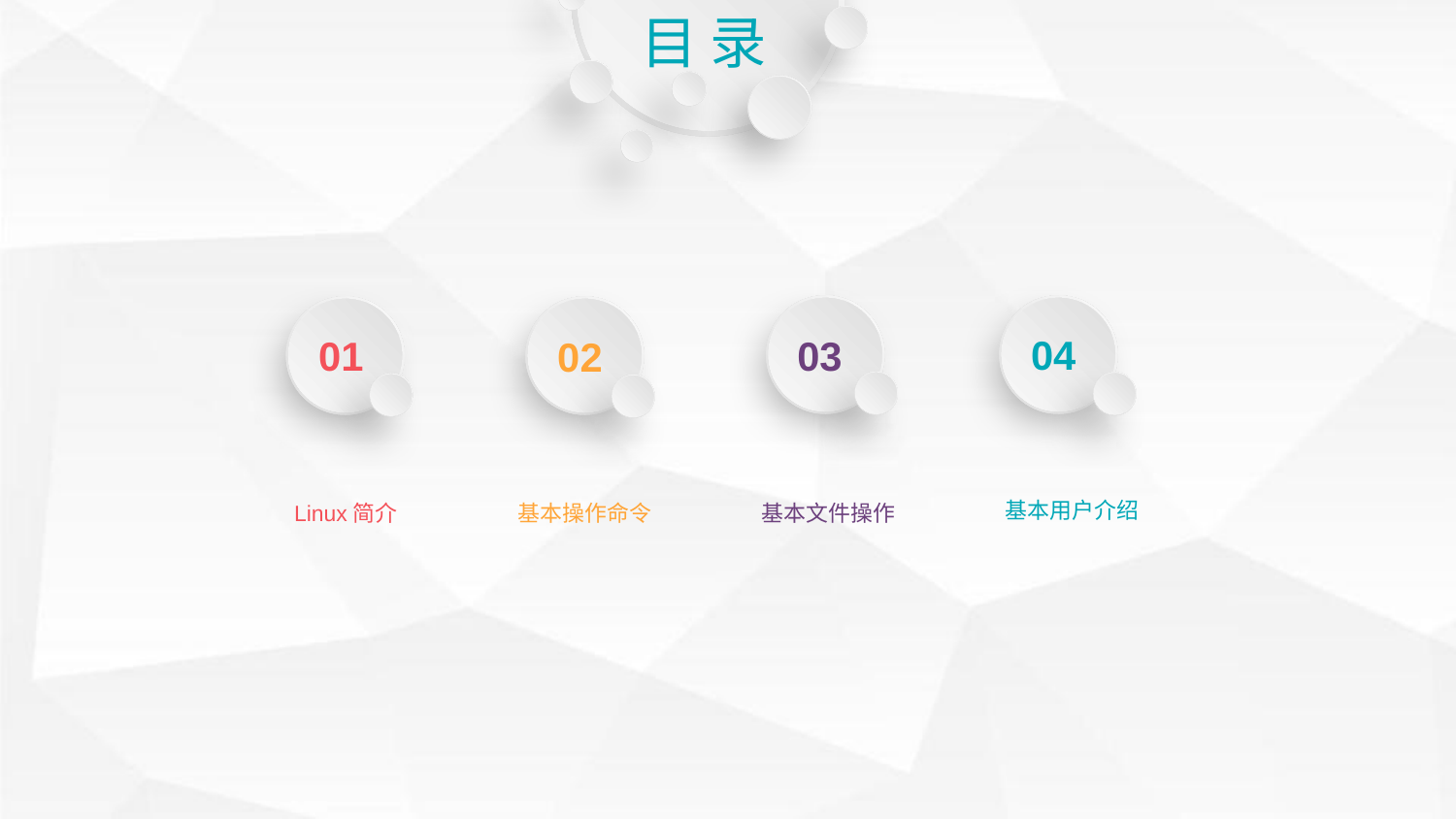

目 录

03

04

01

02

基本用户介绍

基本操作命令

Linux简介

基本文件操作